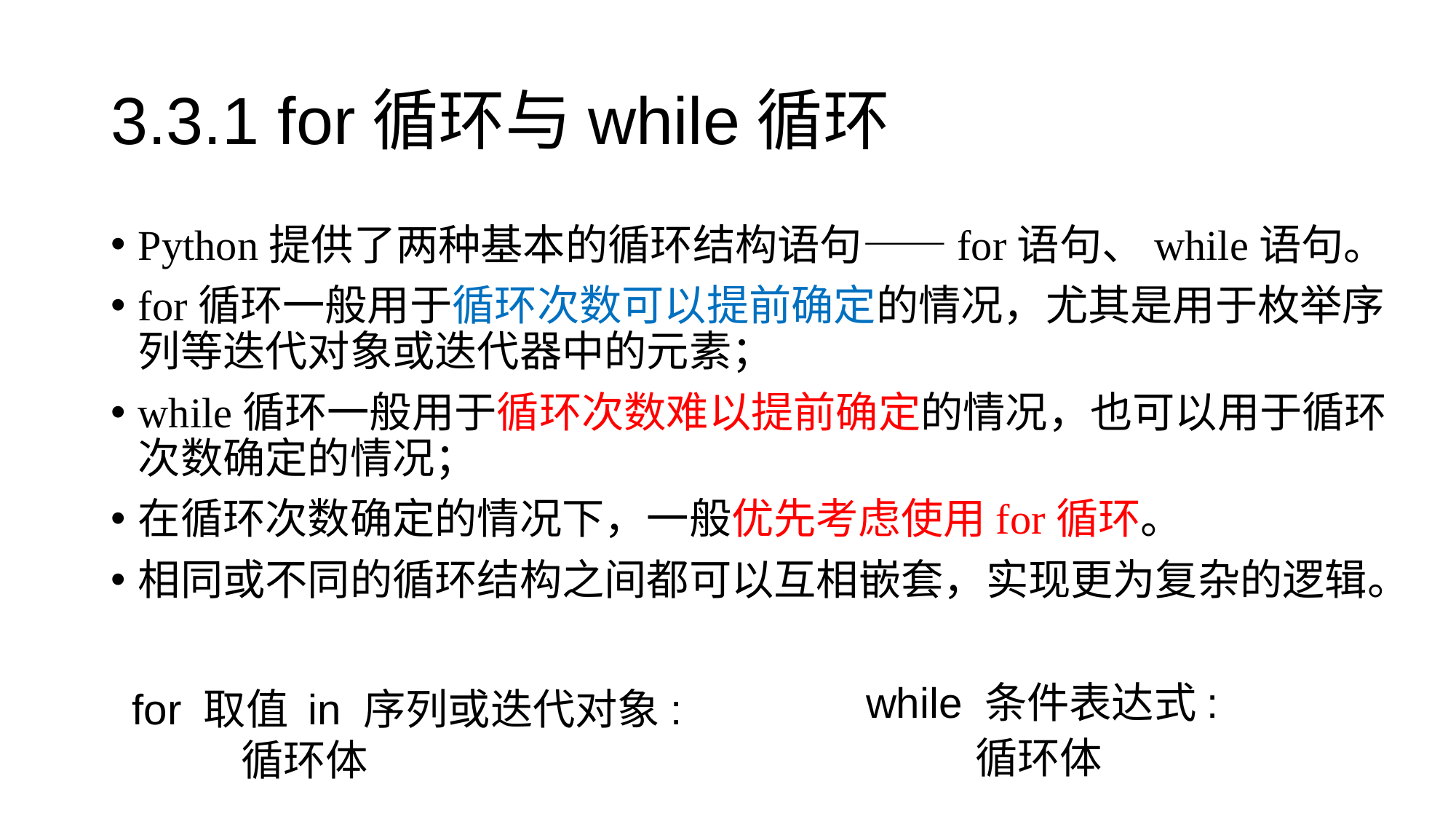

# 3.3.1 for循环与while循环
Python提供了两种基本的循环结构语句——for语句、while语句。
for循环一般用于循环次数可以提前确定的情况，尤其是用于枚举序列等迭代对象或迭代器中的元素；
while循环一般用于循环次数难以提前确定的情况，也可以用于循环次数确定的情况；
在循环次数确定的情况下，一般优先考虑使用for循环。
相同或不同的循环结构之间都可以互相嵌套，实现更为复杂的逻辑。
while 条件表达式:
	循环体
for 取值 in 序列或迭代对象:
	循环体